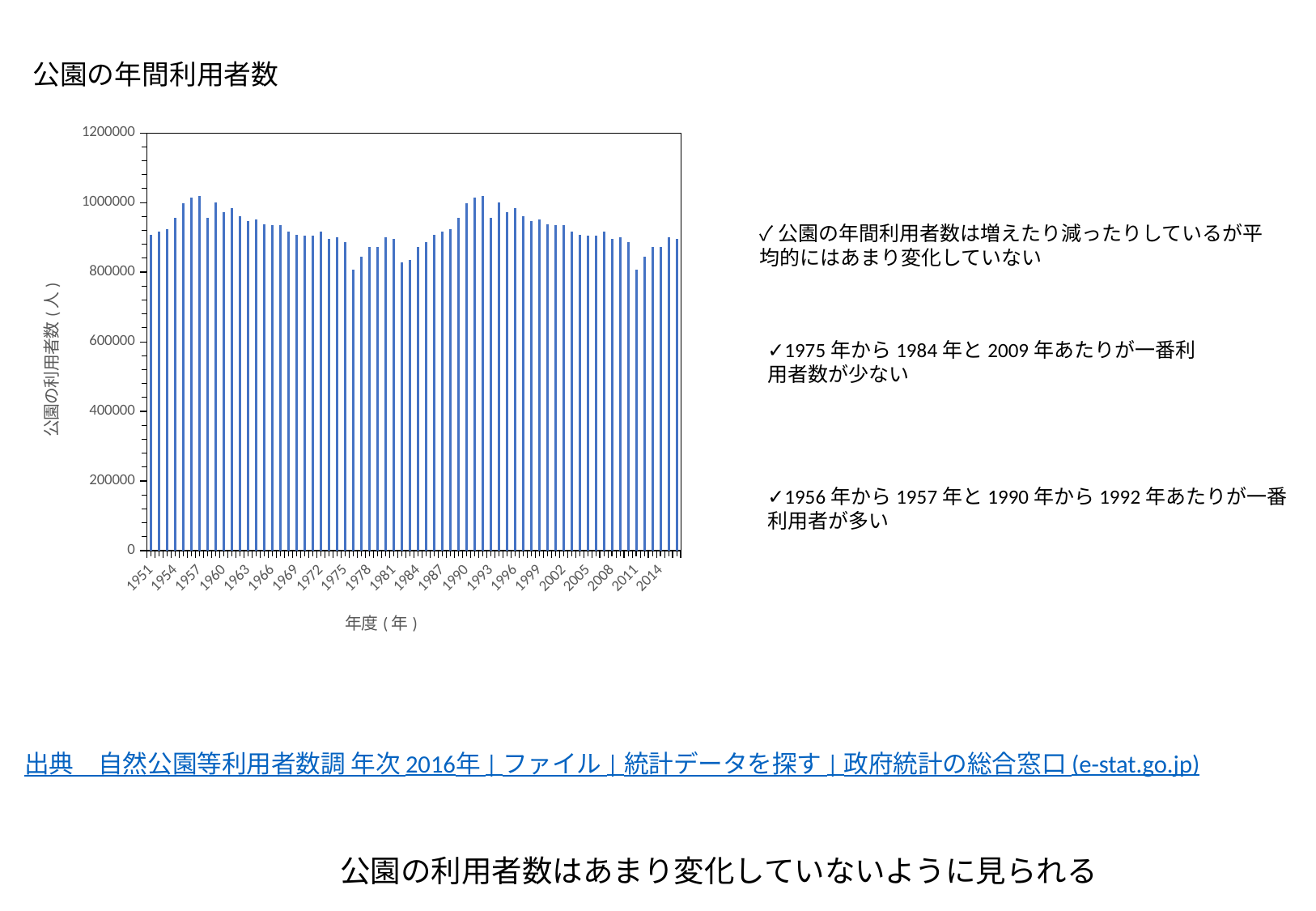

公園の年間利用者数

### Chart

| Category |  |
|---|---|
| 1951 | 907170.0 |
| 1952 | 916570.0 |
| 1953 | 922500.0 |
| 1954 | 954830.0 |
| 1955 | 997790.0 |
| 1956 | 1014440.0 |
| 1957 | 1019340.0 |
| 1958 | 955640.0 |
| 1959 | 999870.0 |
| 1960 | 971010.0 |
| 1961 | 984560.0 |
| 1962 | 959460.0 |
| 1963 | 946710.0 |
| 1964 | 952262.0 |
| 1965 | 936773.0 |
| 1966 | 934732.0 |
| 1967 | 935979.0 |
| 1968 | 916716.0 |
| 1969 | 908118.0 |
| 1970 | 905269.0 |
| 1971 | 905668.0 |
| 1972 | 916845.0 |
| 1973 | 894798.0 |
| 1974 | 899827.0 |
| 1975 | 886844.0 |
| 1976 | 807909.0 |
| 1977 | 843874.0 |
| 1978 | 873199.0 |
| 1979 | 872336.0 |
| 1980 | 899144.0 |
| 1981 | 895010.0 |
| 1982 | 827570.0 |
| 1983 | 834110.0 |
| 1984 | 872720.0 |
| 1985 | 886900.0 |
| 1986 | 907170.0 |
| 1987 | 916570.0 |
| 1988 | 922500.0 |
| 1989 | 954830.0 |
| 1990 | 997790.0 |
| 1991 | 1014440.0 |
| 1992 | 1019340.0 |
| 1993 | 955640.0 |
| 1994 | 999870.0 |
| 1995 | 971010.0 |
| 1996 | 984560.0 |
| 1997 | 959460.0 |
| 1998 | 946710.0 |
| 1999 | 952262.0 |
| 2000 | 936773.0 |
| 2001 | 934732.0 |
| 2002 | 935979.0 |
| 2003 | 916716.0 |
| 2004 | 908118.0 |
| 2005 | 905269.0 |
| 2006 | 905668.0 |
| 2007 | 916845.0 |
| 2008 | 894798.0 |
| 2009 | 899827.0 |
| 2010 | 886844.0 |
| 2011 | 807909.0 |
| 2012 | 843874.0 |
| 2013 | 873199.0 |
| 2014 | 872336.0 |
| 2015 | 899144.0 |
| 2016 | 895010.0 |
✓公園の年間利用者数は増えたり減ったりしているが平均的にはあまり変化していない
✓1975年から1984年と2009年あたりが一番利用者数が少ない
✓1956年から1957年と1990年から1992年あたりが一番利用者が多い
出典　自然公園等利用者数調 年次 2016年 | ファイル | 統計データを探す | 政府統計の総合窓口 (e-stat.go.jp)
公園の利用者数はあまり変化していないように見られる